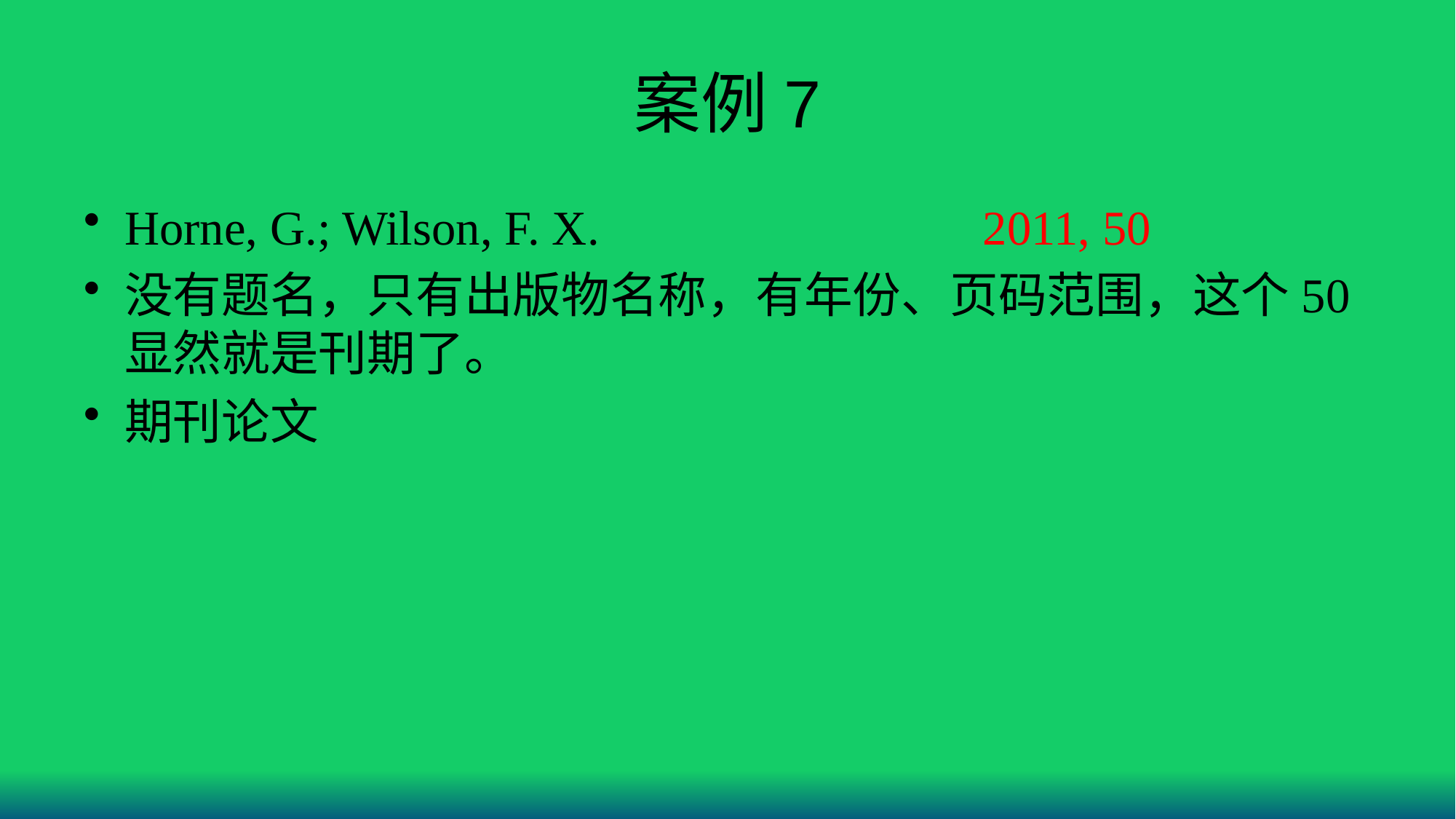

# 案例7
Horne, G.; Wilson, F. X. Prog. Med. Chem. 2011, 50, 135–176.
没有题名，只有出版物名称，有年份、页码范围，这个50显然就是刊期了。
期刊论文